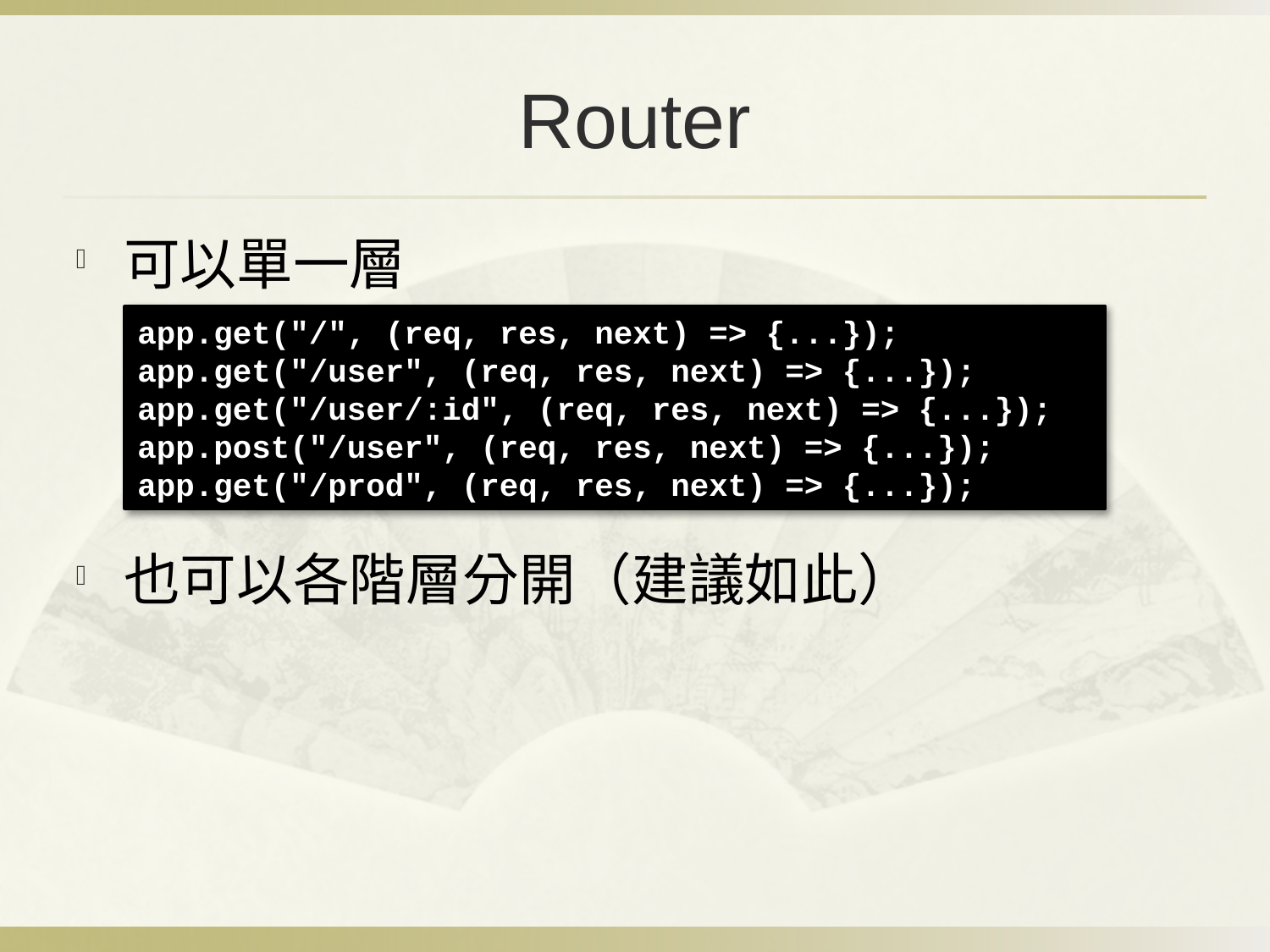

# Router
可以單一層

也可以各階層分開（建議如此）
app.get("/", (req, res, next) => {...});
app.get("/user", (req, res, next) => {...});
app.get("/user/:id", (req, res, next) => {...});
app.post("/user", (req, res, next) => {...});
app.get("/prod", (req, res, next) => {...});